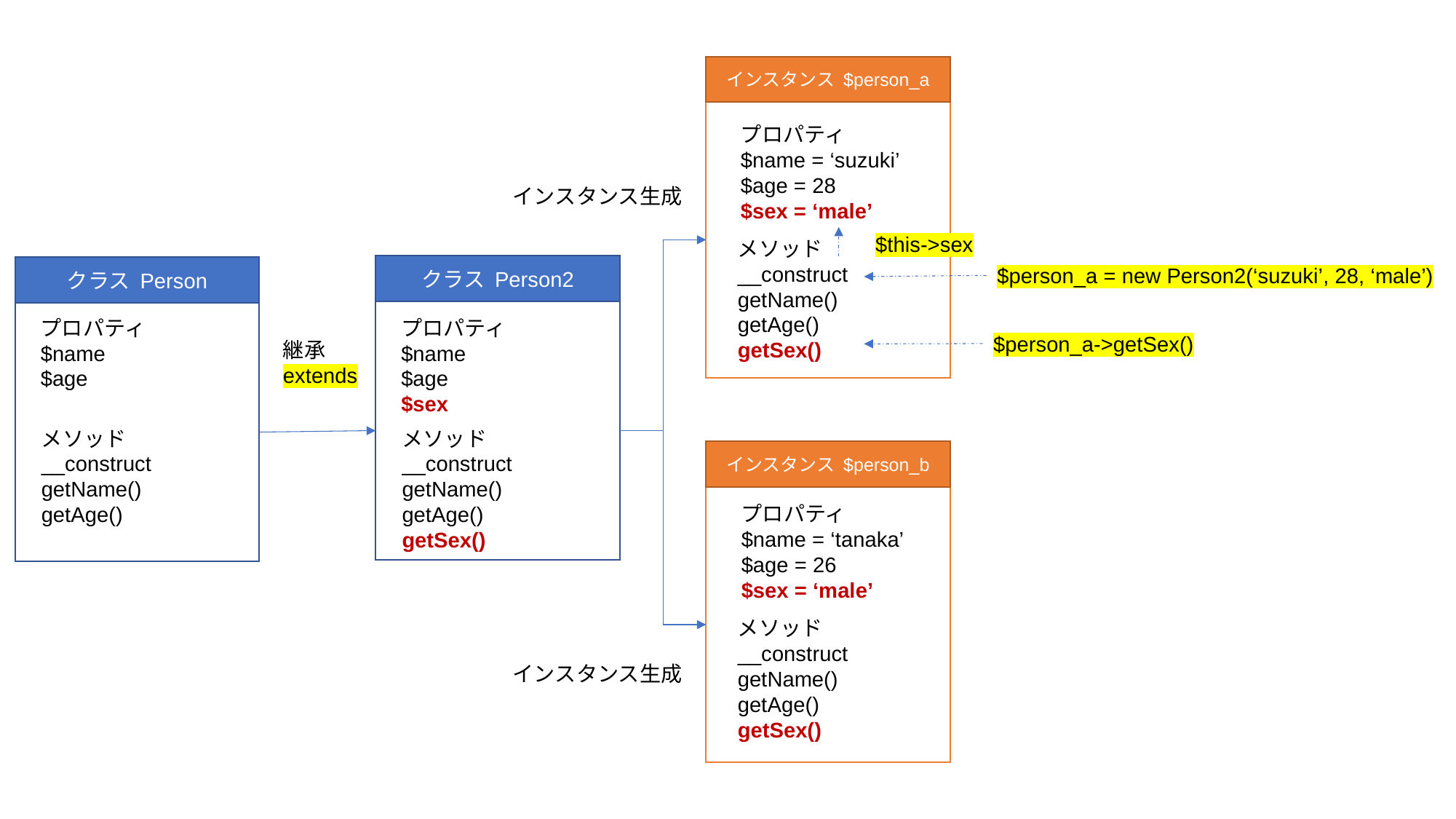

インスタンス $person_a

プロパティ
$name = ‘suzuki’
$age = 28
$sex = ‘male’
インスタンス生成
$this->sex
メソッド
__construct
getName()
getAge()
getSex()
クラス Person2
クラス Person
$person_a = new Person2(‘suzuki’, 28, ‘male’)

プロパティ
$name
$age
プロパティ
$name
$age
$sex
$person_a->getSex()
継承
extends
メソッド
__construct
getName()
getAge()
メソッド
__construct
getName()
getAge()
getSex()
インスタンス $person_b

プロパティ
$name = ‘tanaka’
$age = 26
$sex = ‘male’
メソッド
__construct
getName()
getAge()
getSex()
インスタンス生成